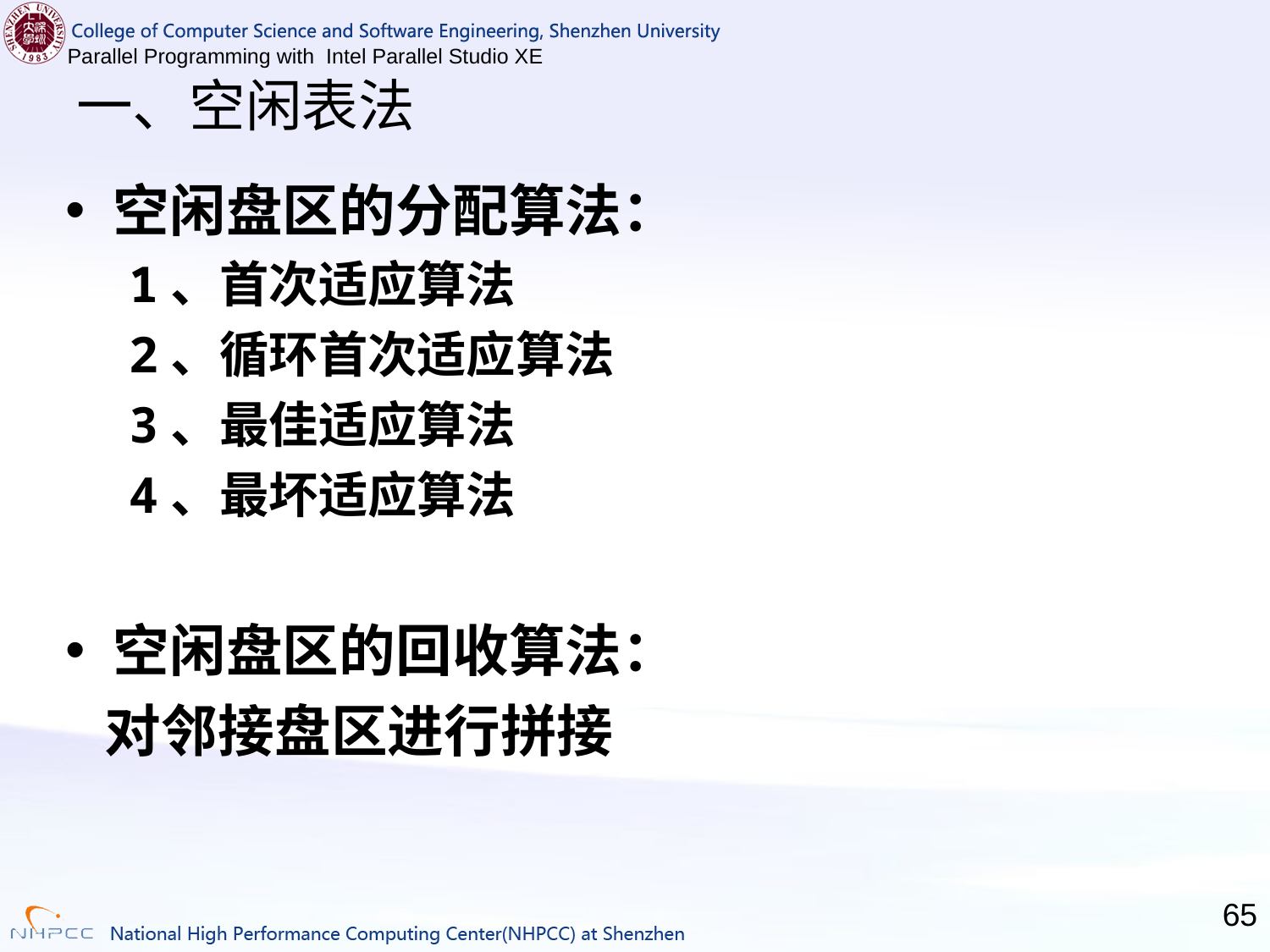

# 一、空闲表法
空闲盘区的分配算法：
1、首次适应算法
2、循环首次适应算法
3、最佳适应算法
4、最坏适应算法

空闲盘区的回收算法：
  对邻接盘区进行拼接
65